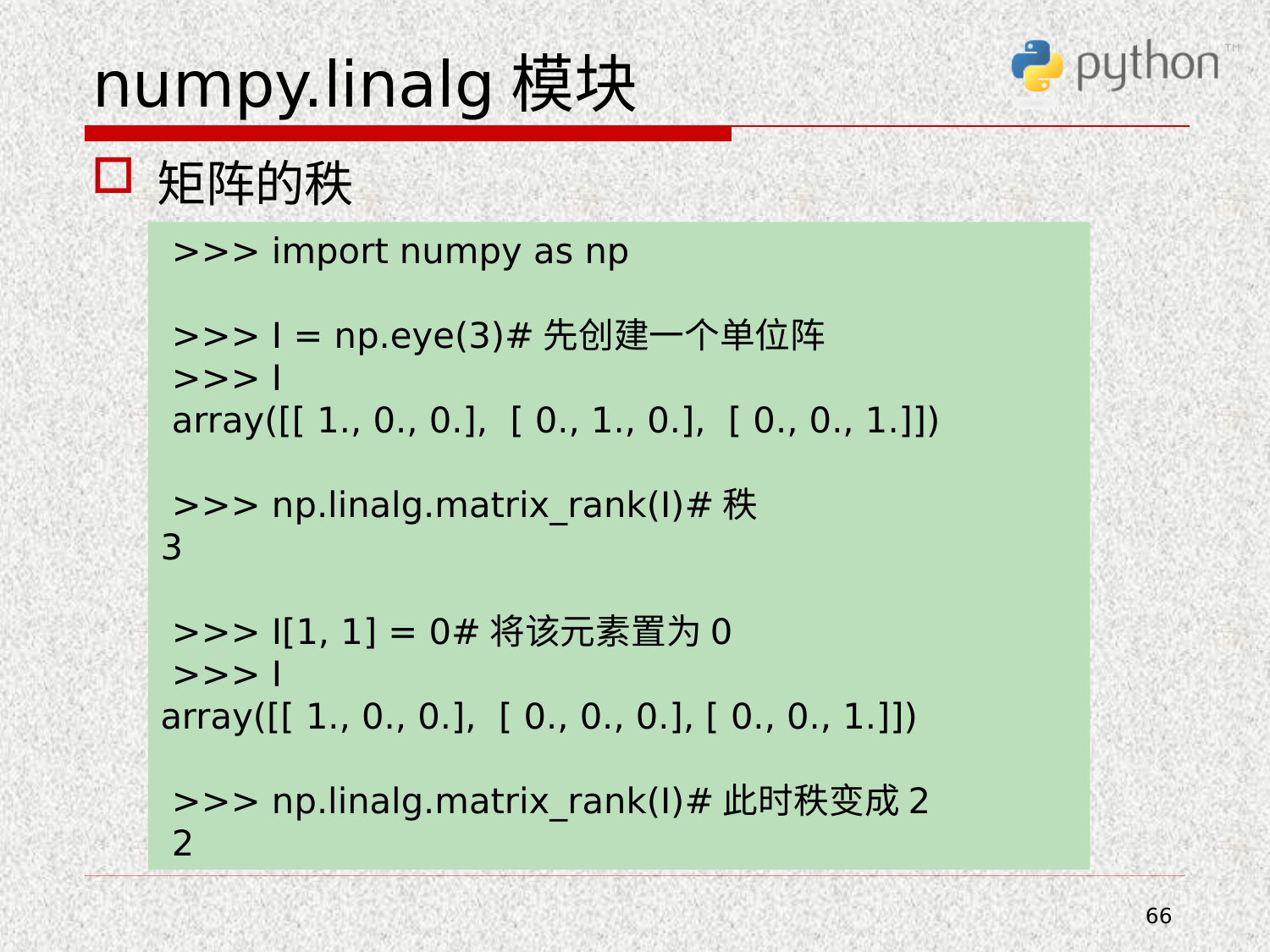

# numpy.linalg模块
矩阵的秩
 >>> import numpy as np

 >>> I = np.eye(3)#先创建一个单位阵
 >>> I
 array([[ 1., 0., 0.],  [ 0., 1., 0.],  [ 0., 0., 1.]])

 >>> np.linalg.matrix_rank(I)#秩
3

 >>> I[1, 1] = 0#将该元素置为0
 >>> I
array([[ 1., 0., 0.],  [ 0., 0., 0.], [ 0., 0., 1.]])

 >>> np.linalg.matrix_rank(I)#此时秩变成2
 2
66